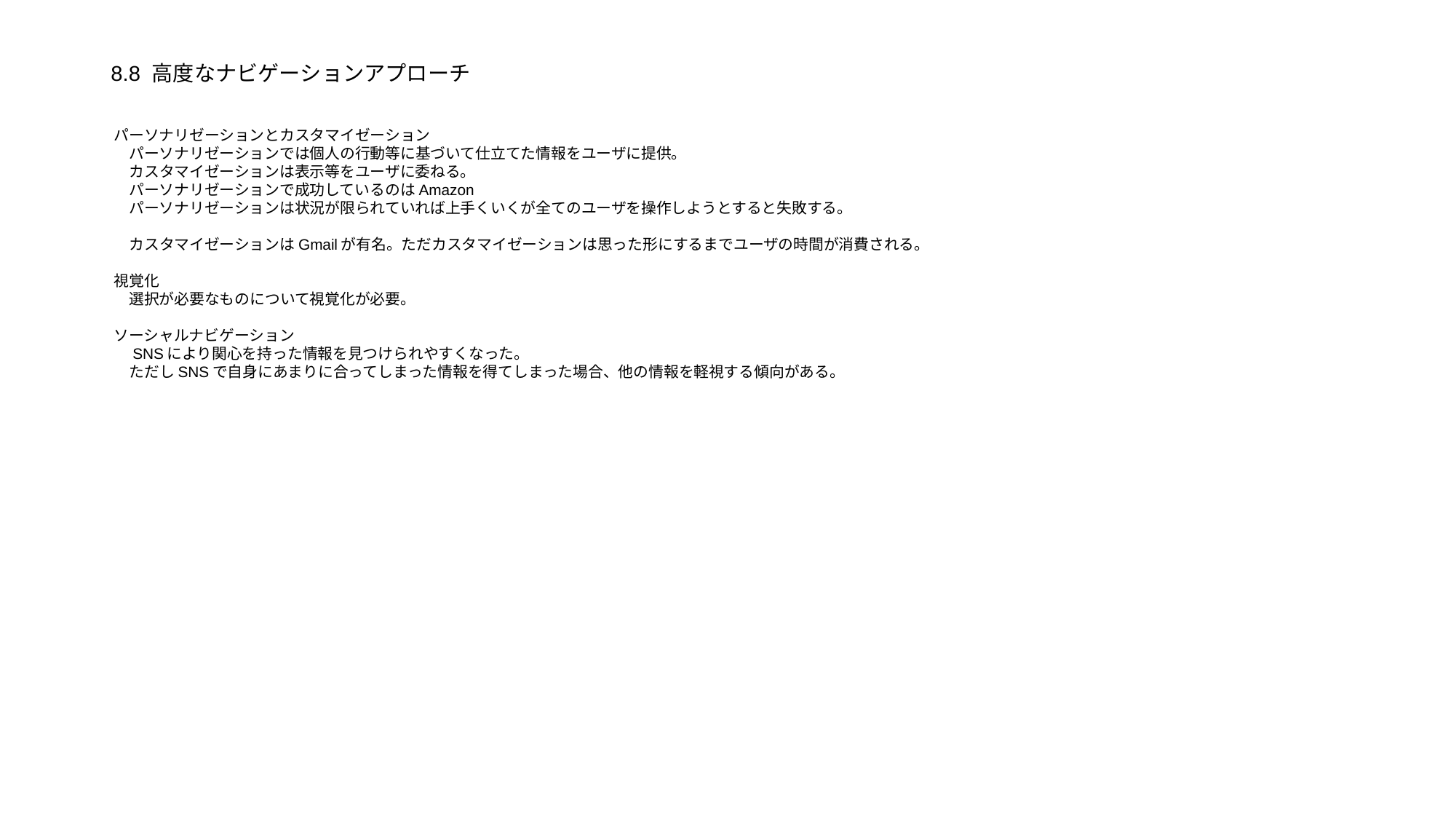

# 8.8 高度なナビゲーションアプローチ
パーソナリゼーションとカスタマイゼーション
　パーソナリゼーションでは個人の行動等に基づいて仕立てた情報をユーザに提供。
　カスタマイゼーションは表示等をユーザに委ねる。
　パーソナリゼーションで成功しているのはAmazon
　パーソナリゼーションは状況が限られていれば上手くいくが全てのユーザを操作しようとすると失敗する。

　カスタマイゼーションはGmailが有名。ただカスタマイゼーションは思った形にするまでユーザの時間が消費される。

視覚化
　選択が必要なものについて視覚化が必要。

ソーシャルナビゲーション
　SNSにより関心を持った情報を見つけられやすくなった。
　ただしSNSで自身にあまりに合ってしまった情報を得てしまった場合、他の情報を軽視する傾向がある。